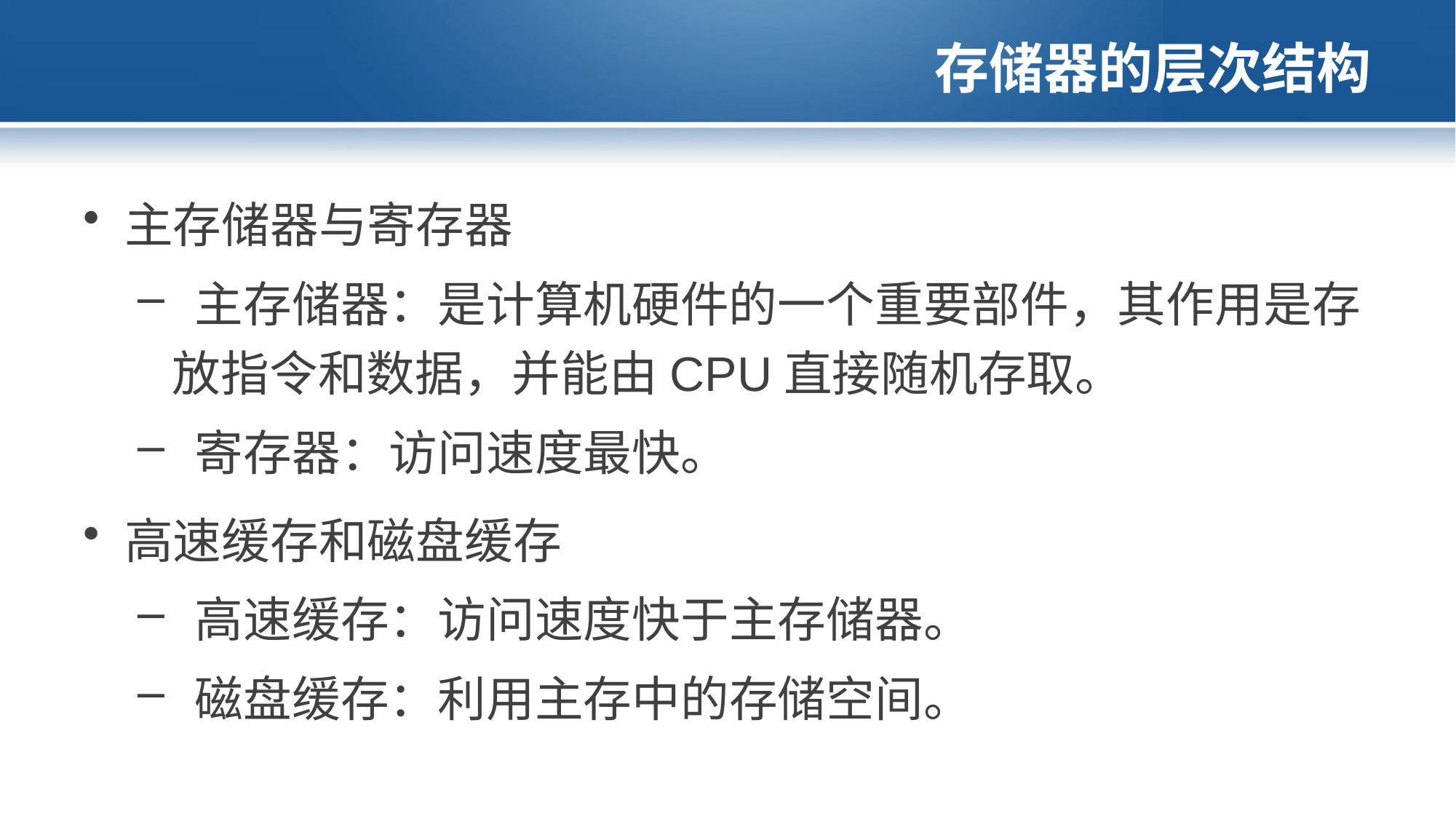

# 存储器的层次结构
主存储器与寄存器
 主存储器：是计算机硬件的一个重要部件，其作用是存放指令和数据，并能由CPU直接随机存取。
 寄存器：访问速度最快。
高速缓存和磁盘缓存
 高速缓存：访问速度快于主存储器。
 磁盘缓存：利用主存中的存储空间。